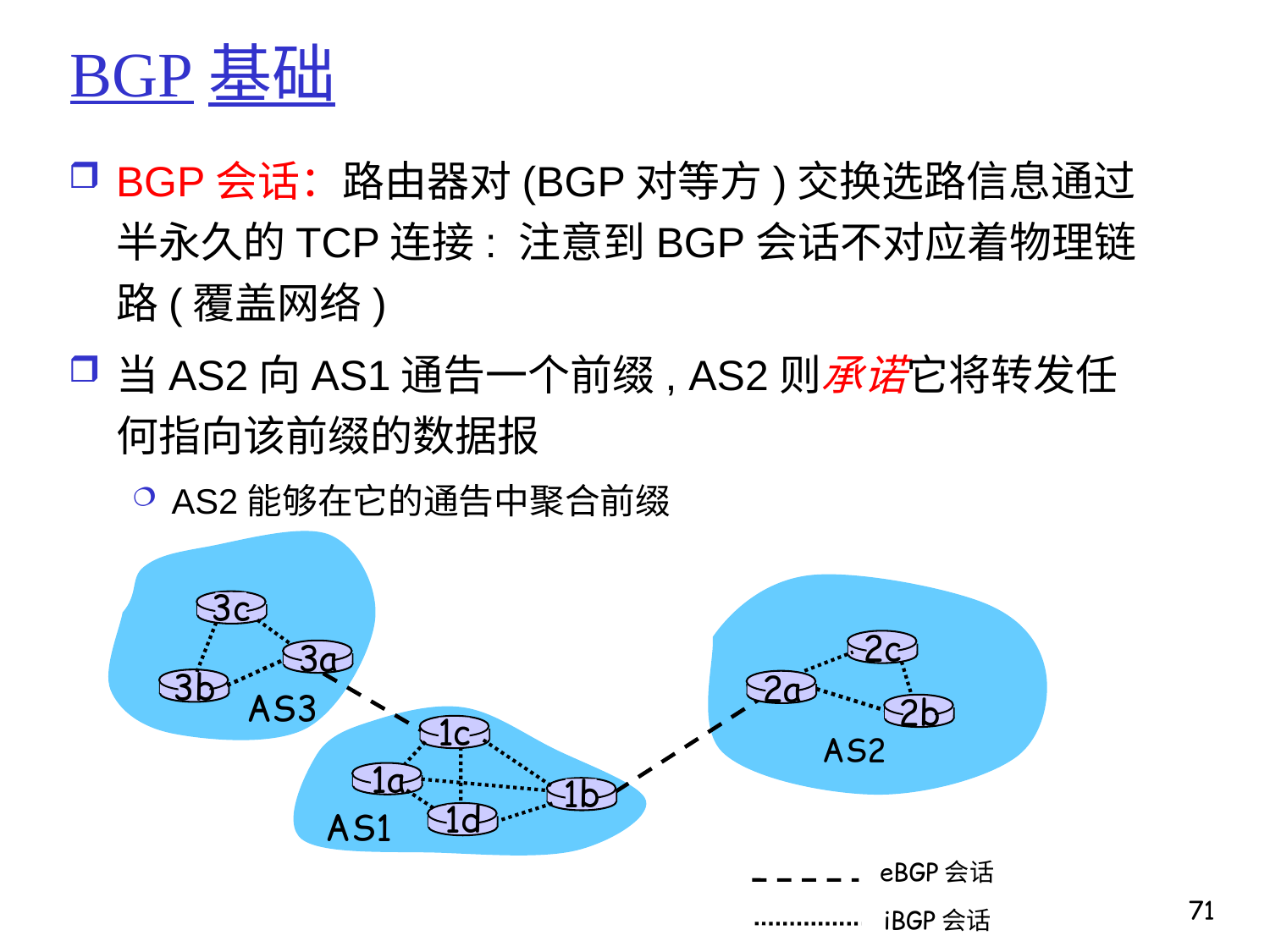

# BGP基础
BGP会话：路由器对(BGP对等方)交换选路信息通过半永久的TCP连接: 注意到BGP会话不对应着物理链路(覆盖网络)
当AS2向AS1通告一个前缀, AS2则承诺它将转发任何指向该前缀的数据报
AS2能够在它的通告中聚合前缀

3c

2c

3a

3b

2a

AS3

2b

1c

AS2

1a

1b

1d

AS1

eBGP会话

iBGP会话

71